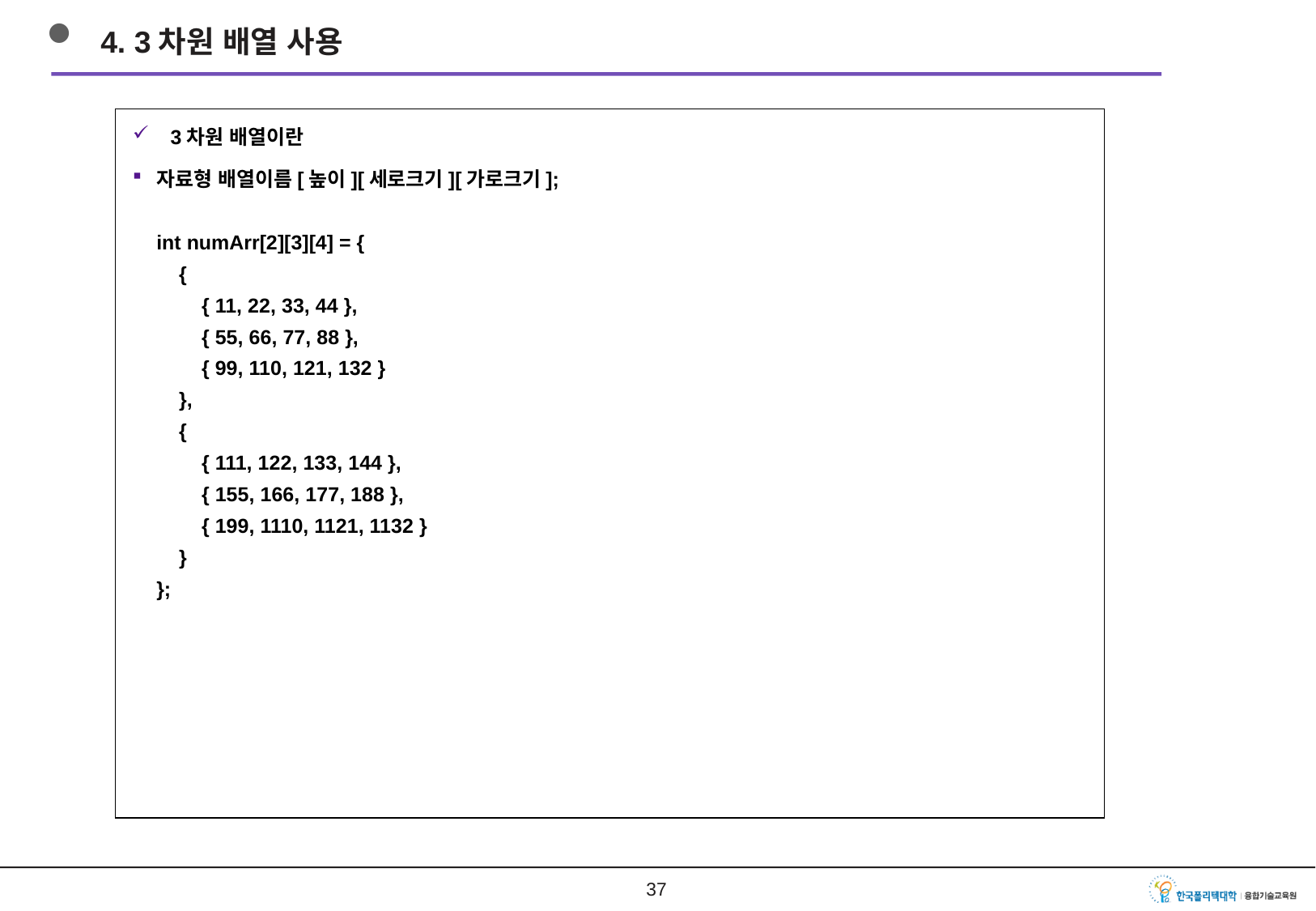

4. 3차원 배열 사용
3차원 배열이란
자료형 배열이름[높이][세로크기][가로크기];
int numArr[2][3][4] = {
    {
        { 11, 22, 33, 44 },
        { 55, 66, 77, 88 },
        { 99, 110, 121, 132 }
    },
    {
        { 111, 122, 133, 144 },
        { 155, 166, 177, 188 },
        { 199, 1110, 1121, 1132 }
    }
};

37